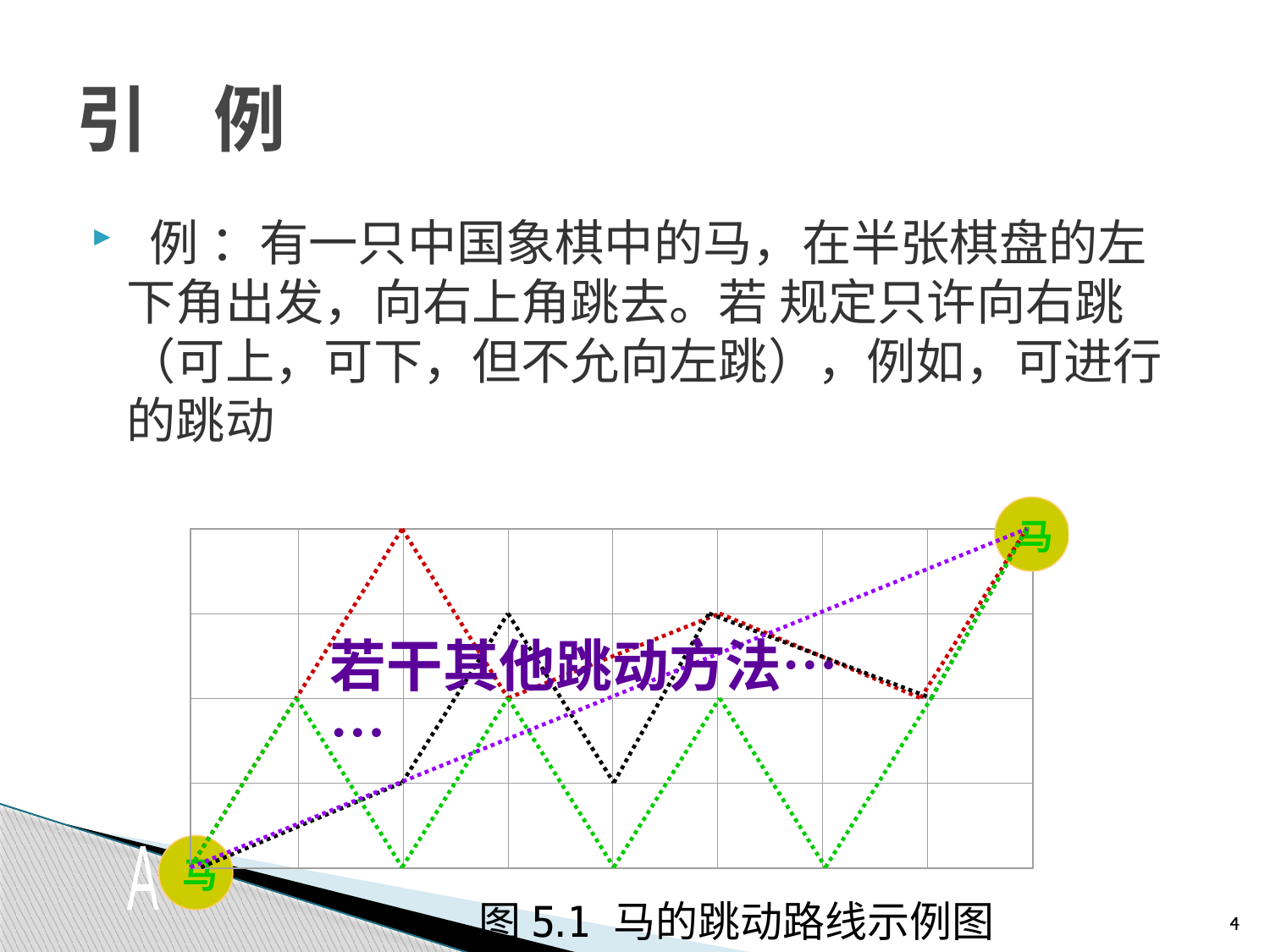

# 引    例
 例 ：有一只中国象棋中的马，在半张棋盘的左下角出发，向右上角跳去。若 规定只许向右跳（可上，可下，但不允向左跳），例如，可进行的跳动

B
马

若干其他跳动方法……
马
A
图5.1 马的跳动路线示例图
4